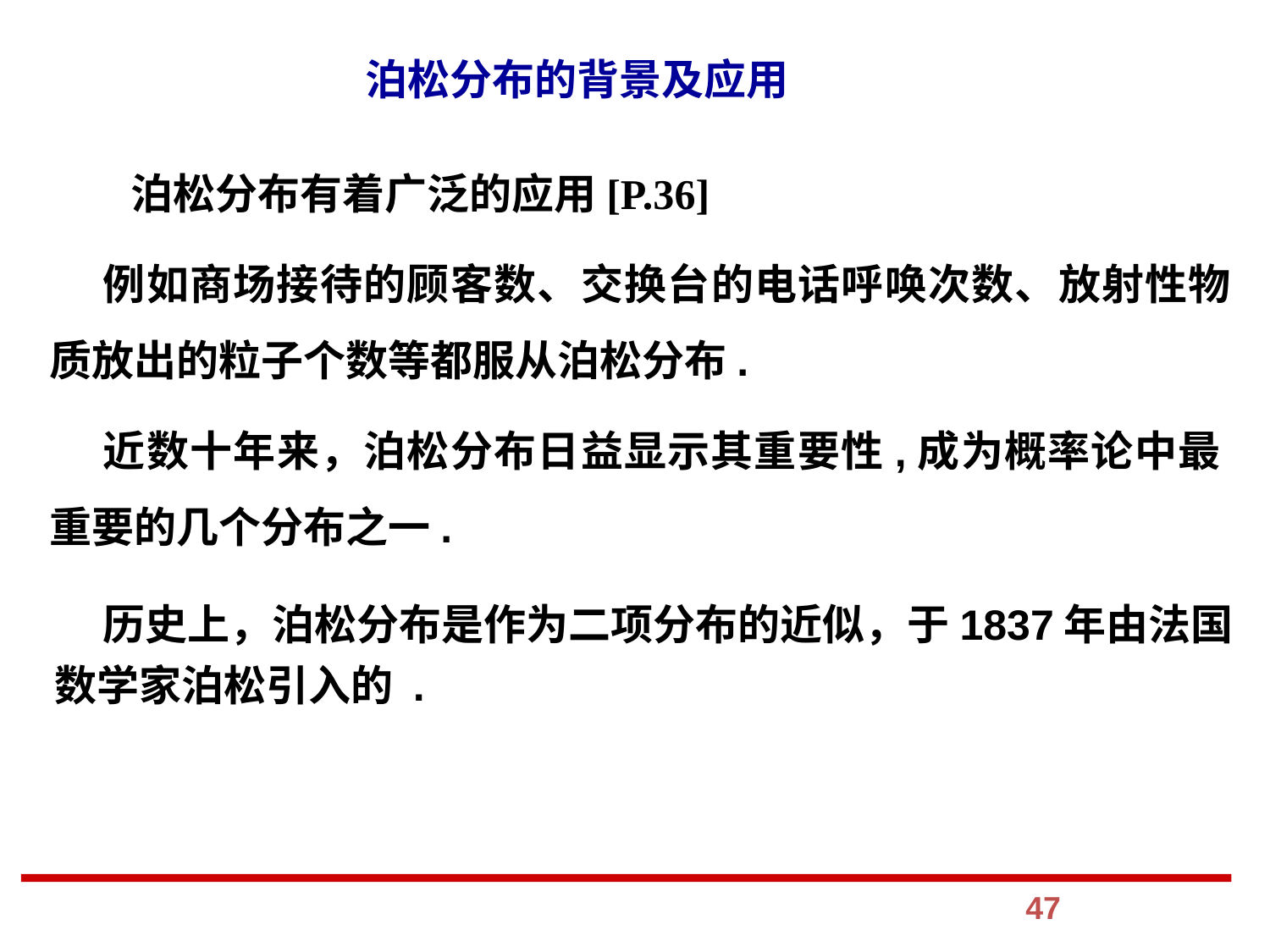

泊松分布的背景及应用
   泊松分布有着广泛的应用[P.36]
    例如商场接待的顾客数、交换台的电话呼唤次数、放射性物质放出的粒子个数等都服从泊松分布.
    近数十年来，泊松分布日益显示其重要性,成为概率论中最重要的几个分布之一.
    历史上，泊松分布是作为二项分布的近似，于1837年由法国数学家泊松引入的 .

47